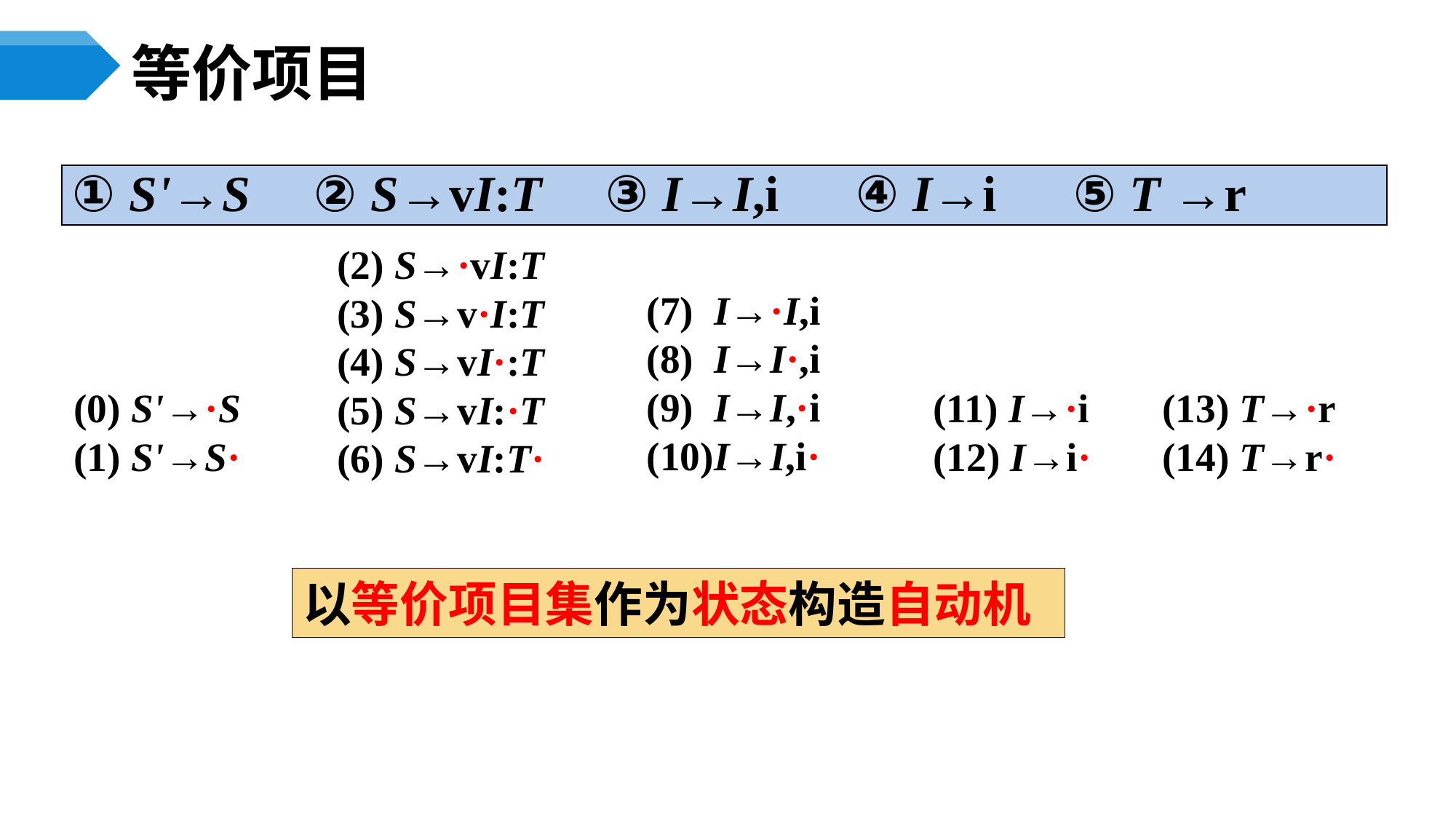

# 等价项目
① S'→S     ② S→vI:T     ③ I→I,i      ④ I→i      ⑤ T →r
(2) S→·vI:T
(3) S→v·I:T
(4) S→vI·:T
(5) S→vI:·T
(6) S→vI:T·
(7)  I→·I,i
(8)  I→I·,i
(9)  I→I,·i
(10)I→I,i·
(0) S'→·S
(1) S'→S·
(11) I→·i
(12) I→i·
(13) T→·r
(14) T→r·
以等价项目集作为状态构造自动机